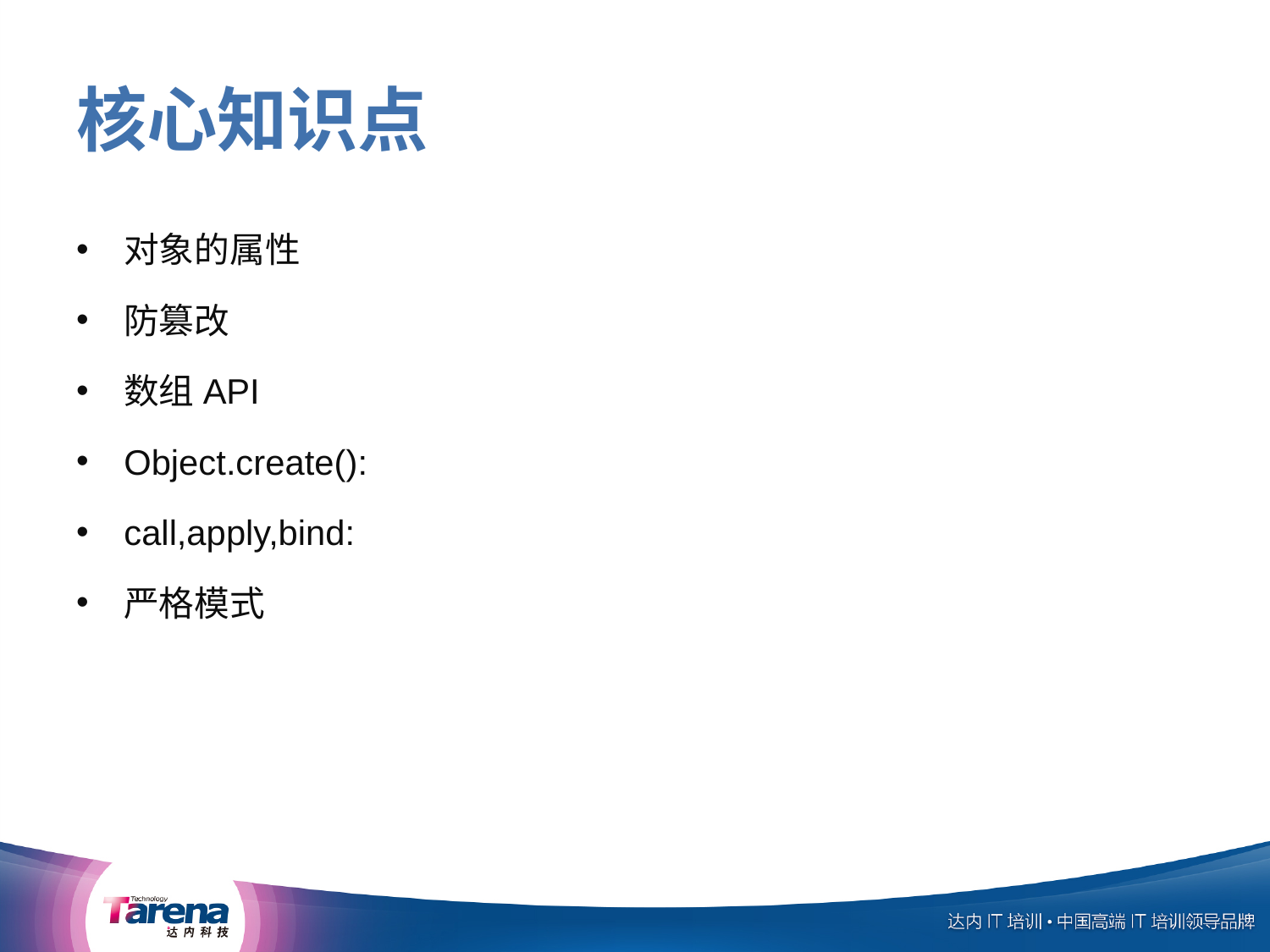

# 核心知识点
对象的属性
防篡改
数组API
Object.create():
call,apply,bind:
严格模式